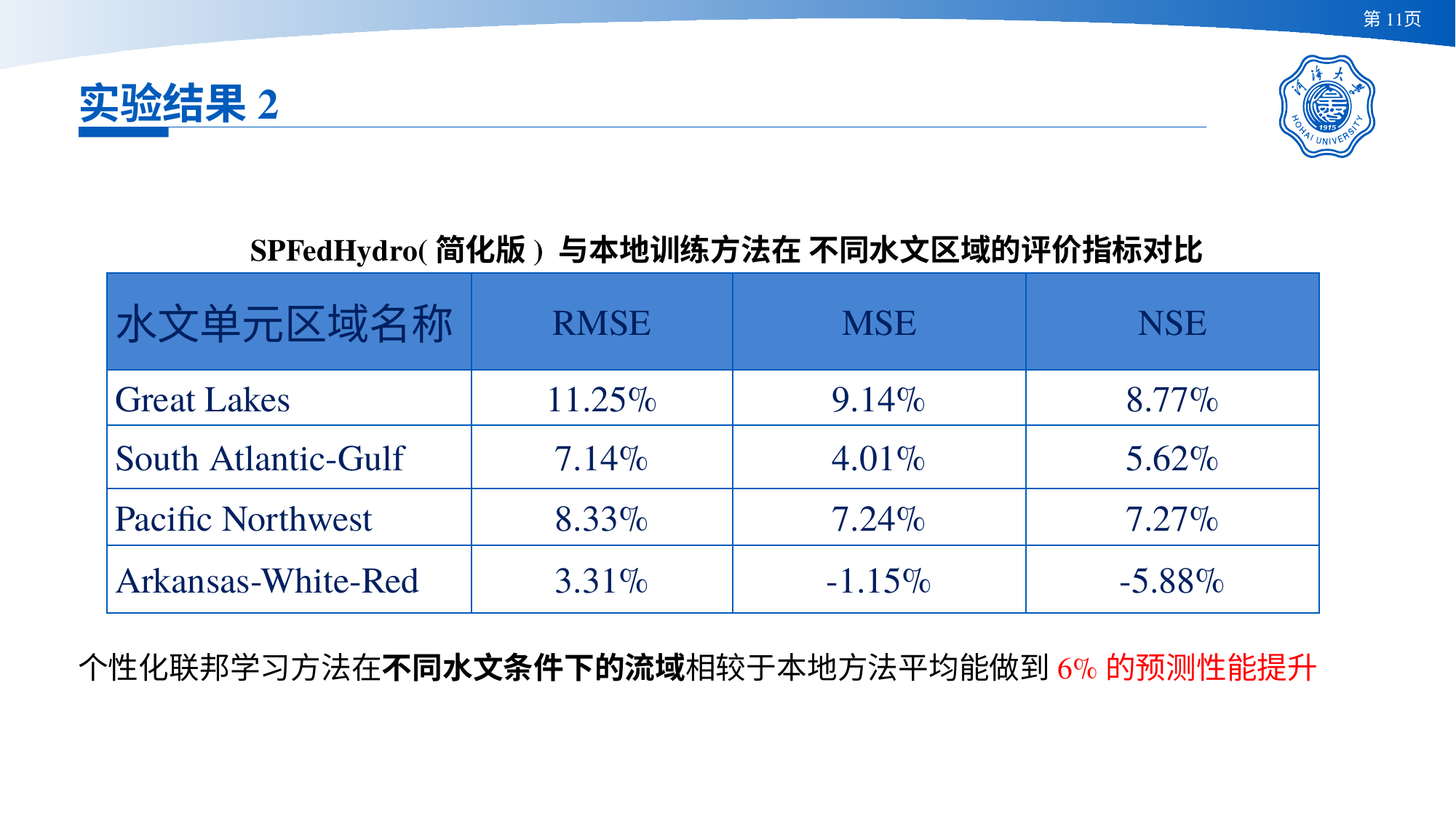

第11页
# 实验结果2
SPFedHydro(简化版) 与本地训练方法在 不同水文区域的评价指标对比
| 水文单元区域名称 | RMSE | MSE | NSE |
| --- | --- | --- | --- |
| Great Lakes | 11.25% | 9.14% | 8.77% |
| South Atlantic-Gulf | 7.14% | 4.01% | 5.62% |
| Pacific Northwest | 8.33% | 7.24% | 7.27% |
| Arkansas-White-Red | 3.31% | -1.15% | -5.88% |
个性化联邦学习方法在不同水文条件下的流域相较于本地方法平均能做到6%的预测性能提升